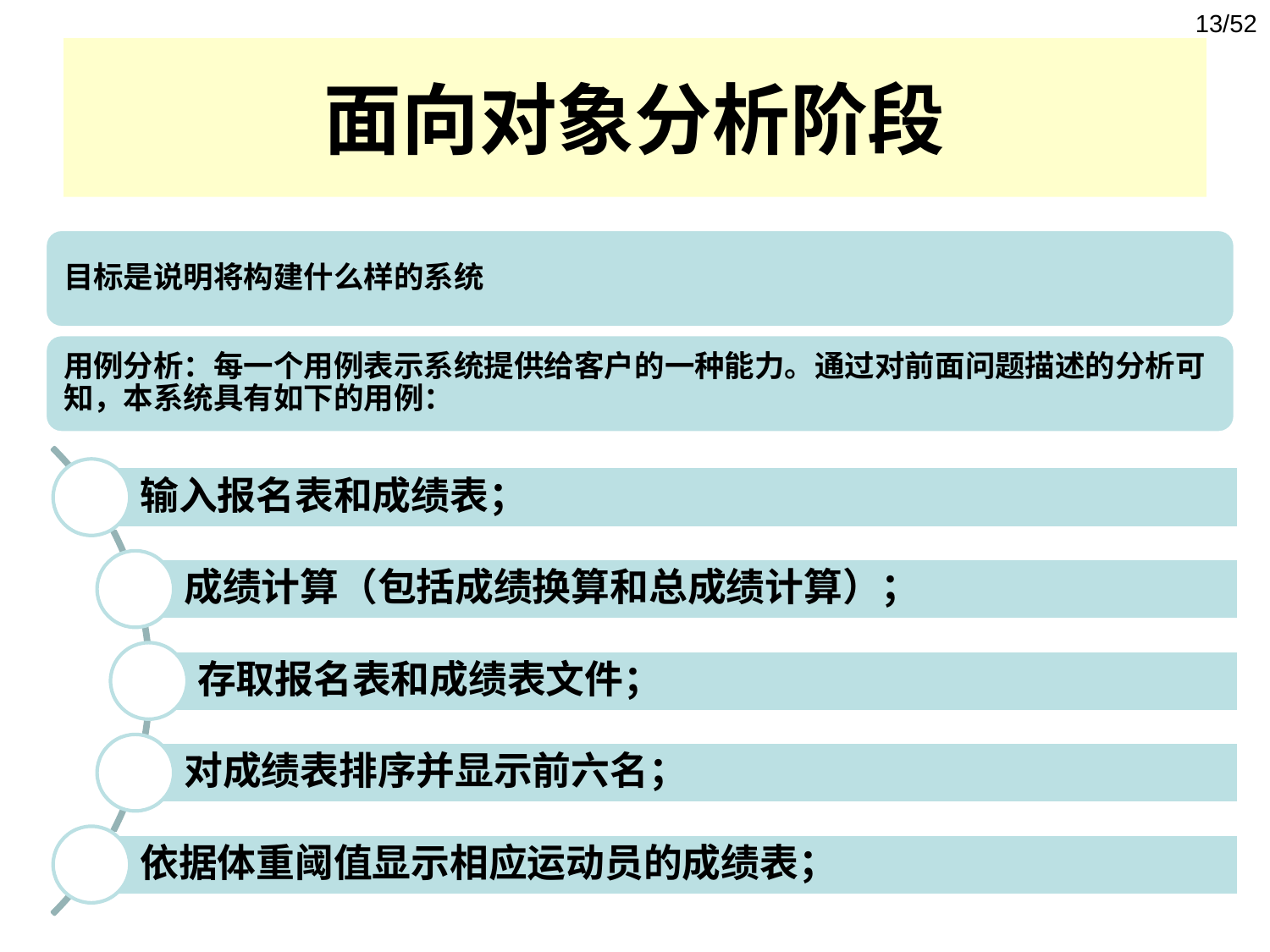

13/52
# 面向对象分析阶段
目标是说明将构建什么样的系统
用例分析：每一个用例表示系统提供给客户的一种能力。通过对前面问题描述的分析可知，本系统具有如下的用例：
输入报名表和成绩表；
成绩计算（包括成绩换算和总成绩计算）；
存取报名表和成绩表文件；
对成绩表排序并显示前六名；
依据体重阈值显示相应运动员的成绩表；